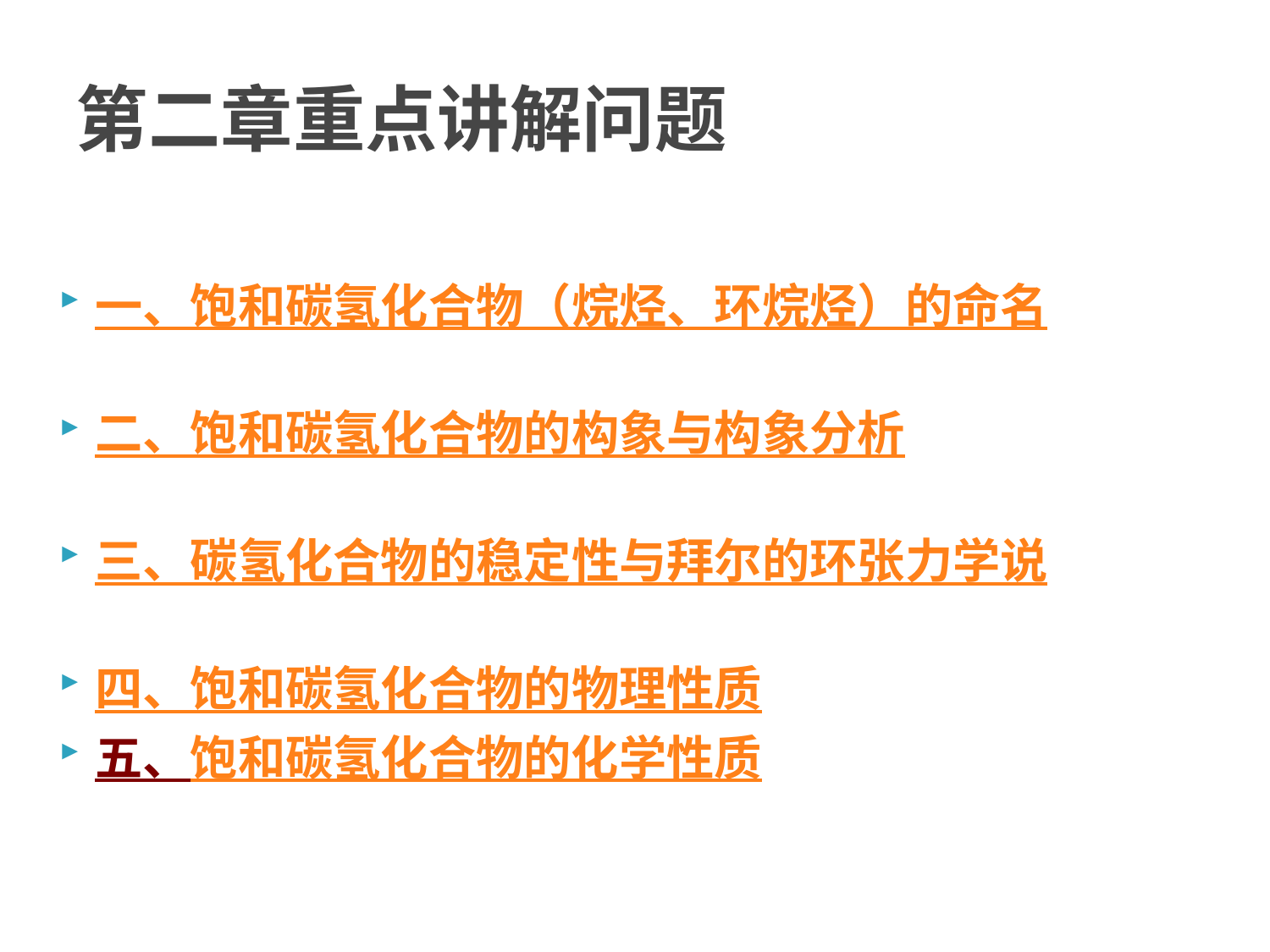

# 第二章重点讲解问题
一、饱和碳氢化合物（烷烃、环烷烃）的命名

二、饱和碳氢化合物的构象与构象分析

三、碳氢化合物的稳定性与拜尔的环张力学说

四、饱和碳氢化合物的物理性质
五、饱和碳氢化合物的化学性质